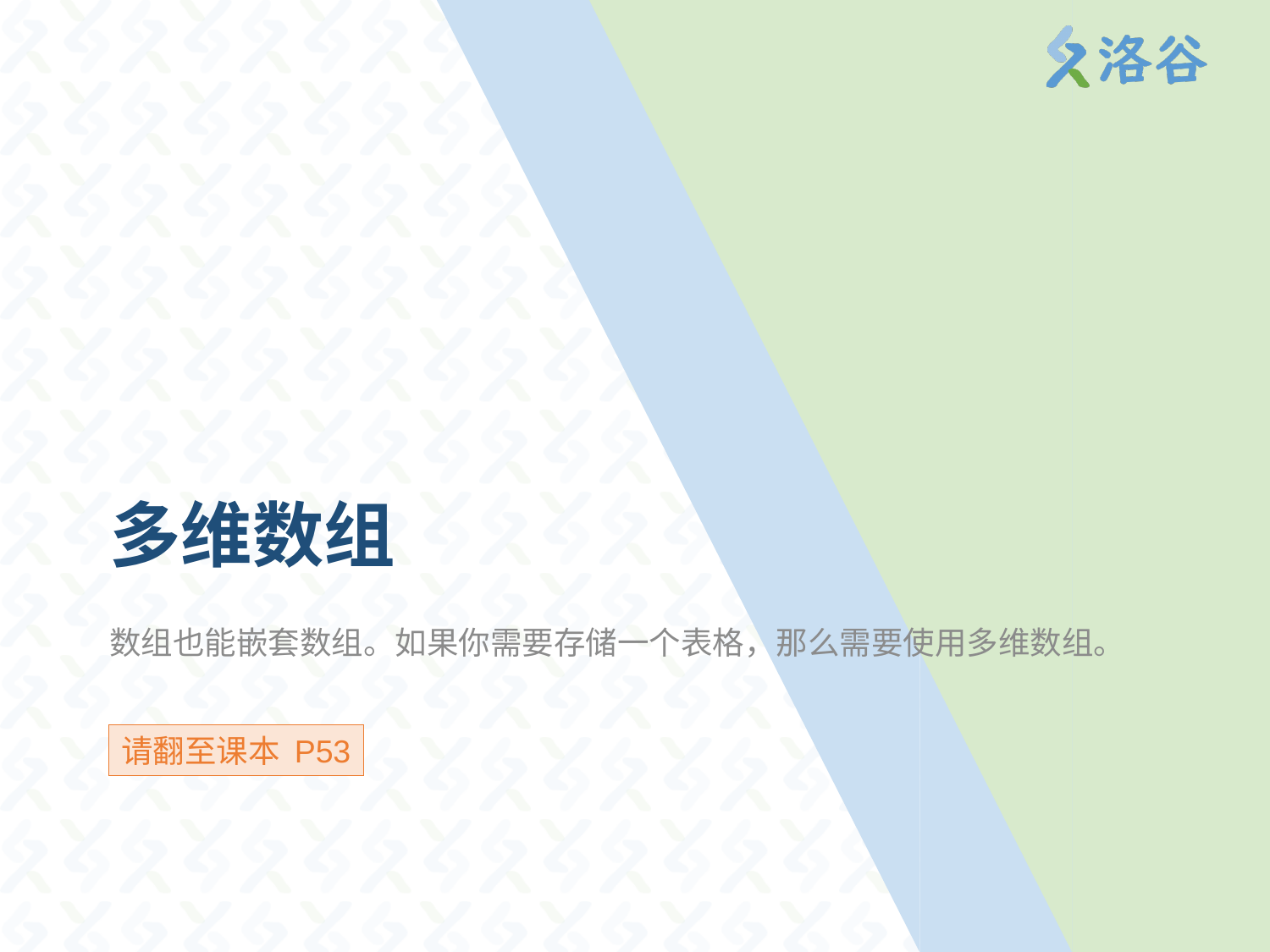

# 多维数组
数组也能嵌套数组。如果你需要存储一个表格，那么需要使用多维数组。
请翻至课本 P53